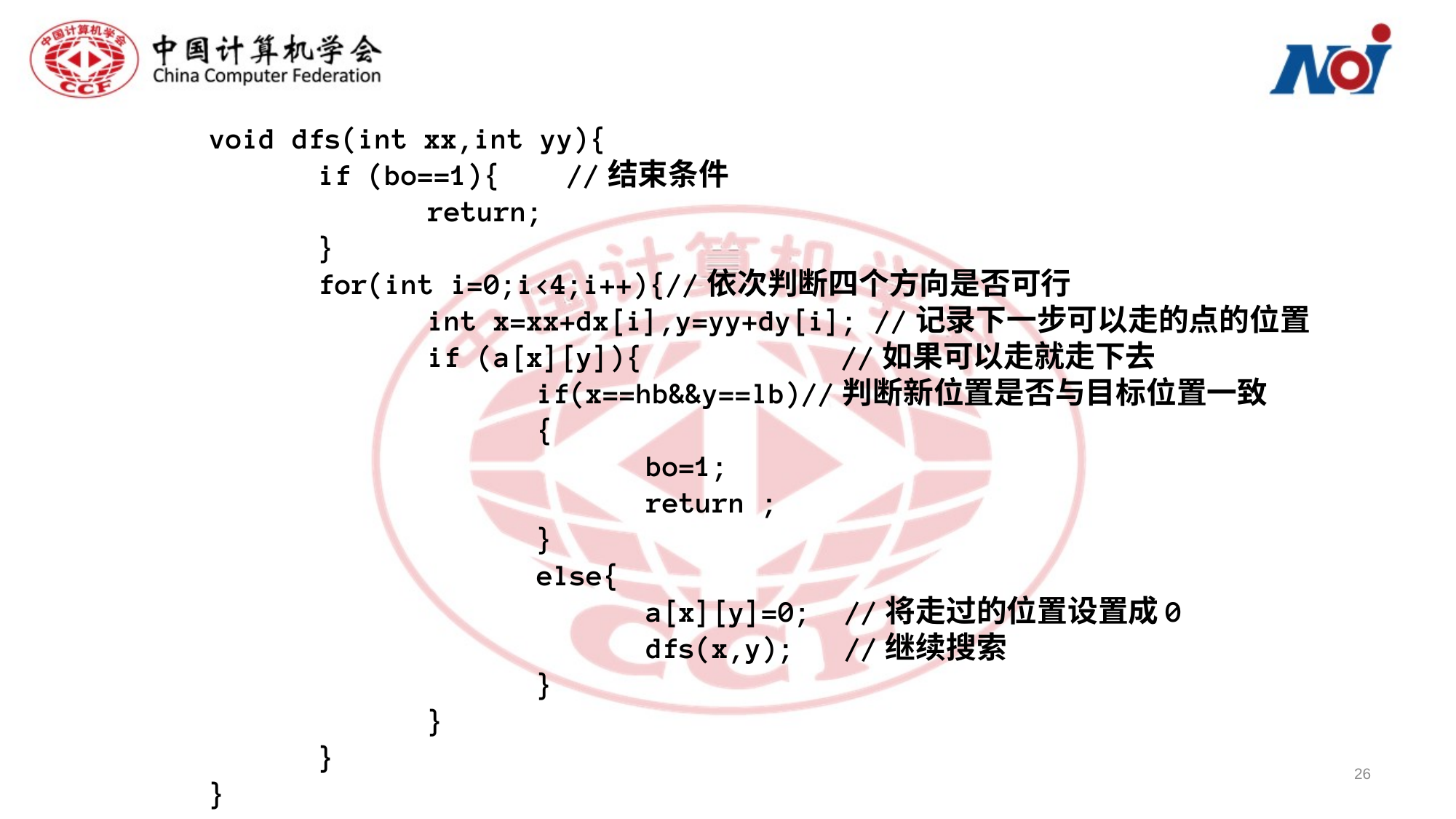

void dfs(int xx,int yy){
	if (bo==1){    //结束条件
		return;
	}
	for(int i=0;i<4;i++){//依次判断四个方向是否可行
		int x=xx+dx[i],y=yy+dy[i]; //记录下一步可以走的点的位置
		if (a[x][y]){            //如果可以走就走下去
			if(x==hb&&y==lb)//判断新位置是否与目标位置一致
			{
				bo=1;
				return ;
			}
			else{
				a[x][y]=0;  //将走过的位置设置成0
				dfs(x,y);   //继续搜索
			}
		}
	}
}
26